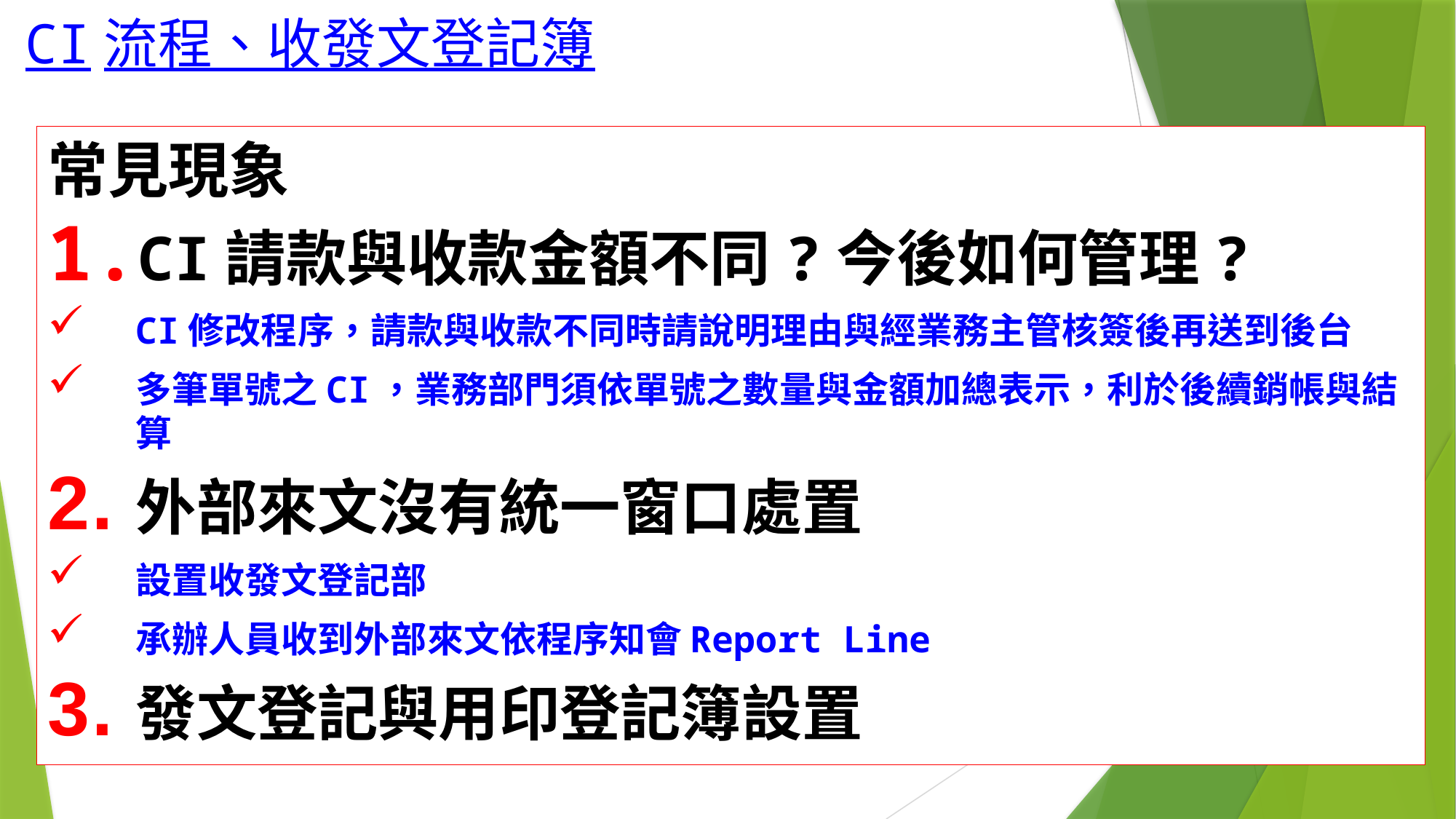

# CI流程、收發文登記簿
常見現象
CI請款與收款金額不同?今後如何管理?
CI修改程序，請款與收款不同時請說明理由與經業務主管核簽後再送到後台
多筆單號之CI，業務部門須依單號之數量與金額加總表示，利於後續銷帳與結算
外部來文沒有統一窗口處置
設置收發文登記部
承辦人員收到外部來文依程序知會Report Line
發文登記與用印登記簿設置
3